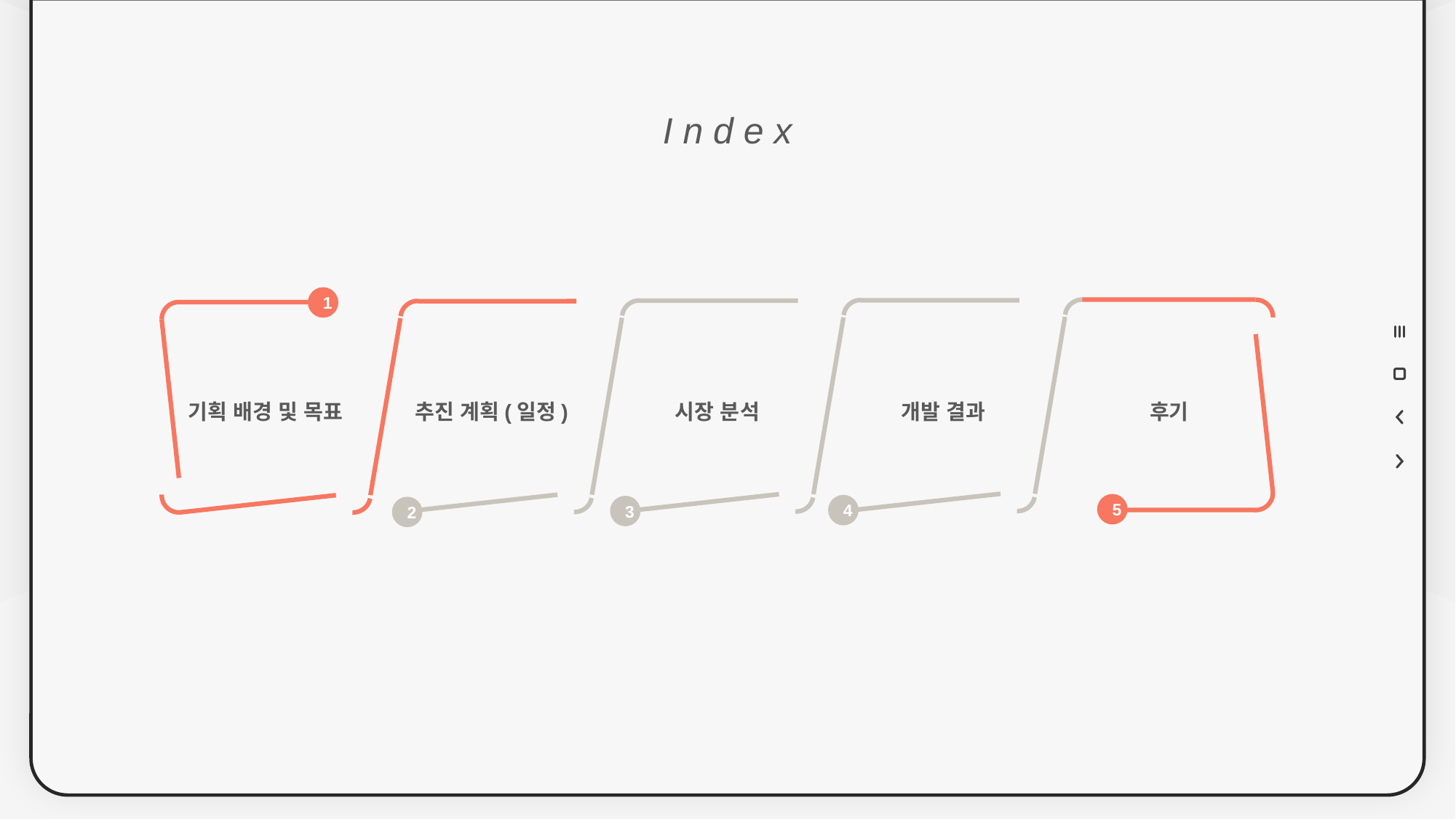

I n d e x

1

기획 배경 및 목표
추진 계획(일정)
시장 분석
개발 결과
후기
5
4
3
2